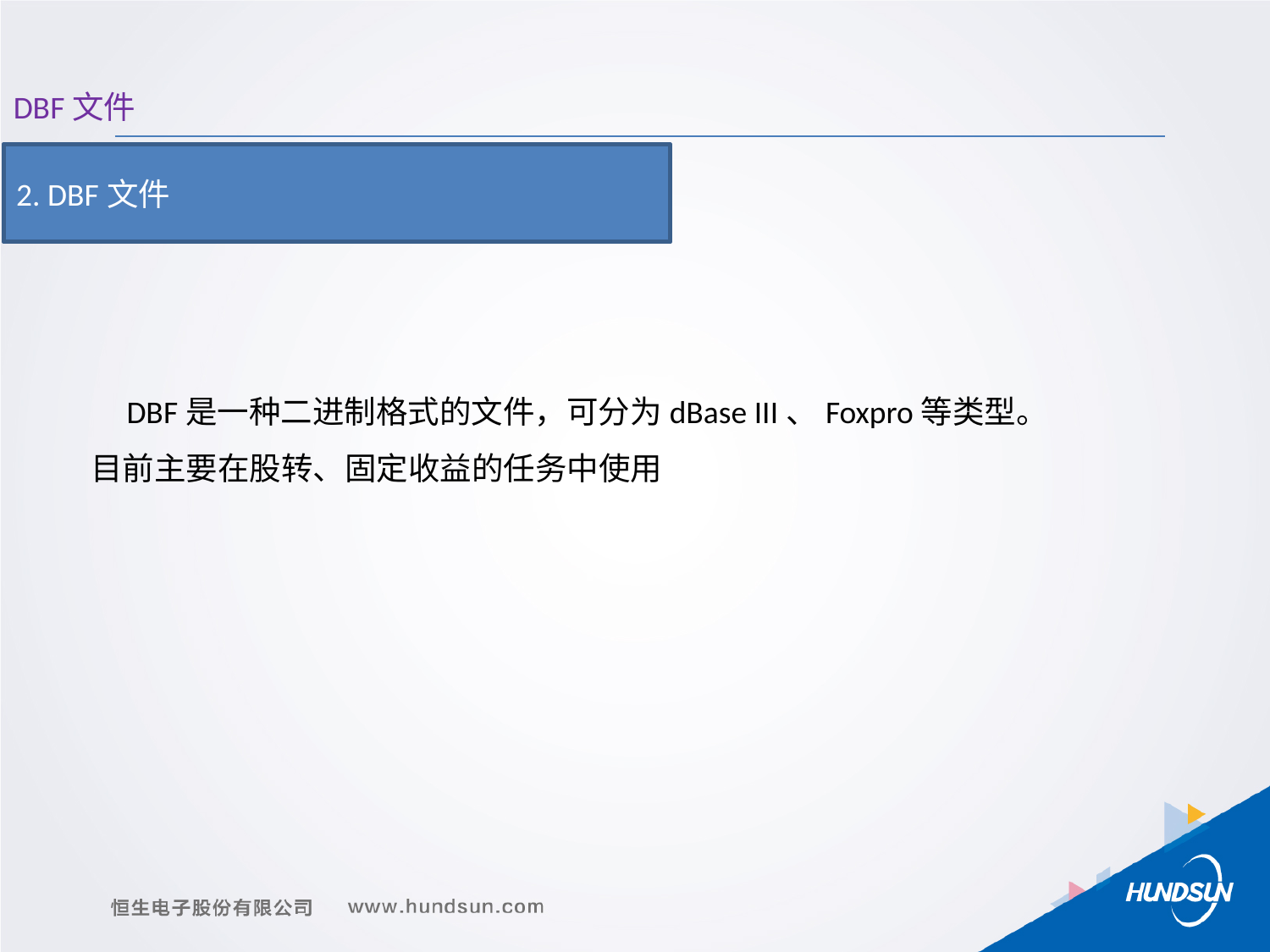

DBF文件

2. DBF文件
     DBF是一种二进制格式的文件，可分为dBase III、Foxpro等类型。目前主要在股转、固定收益的任务中使用